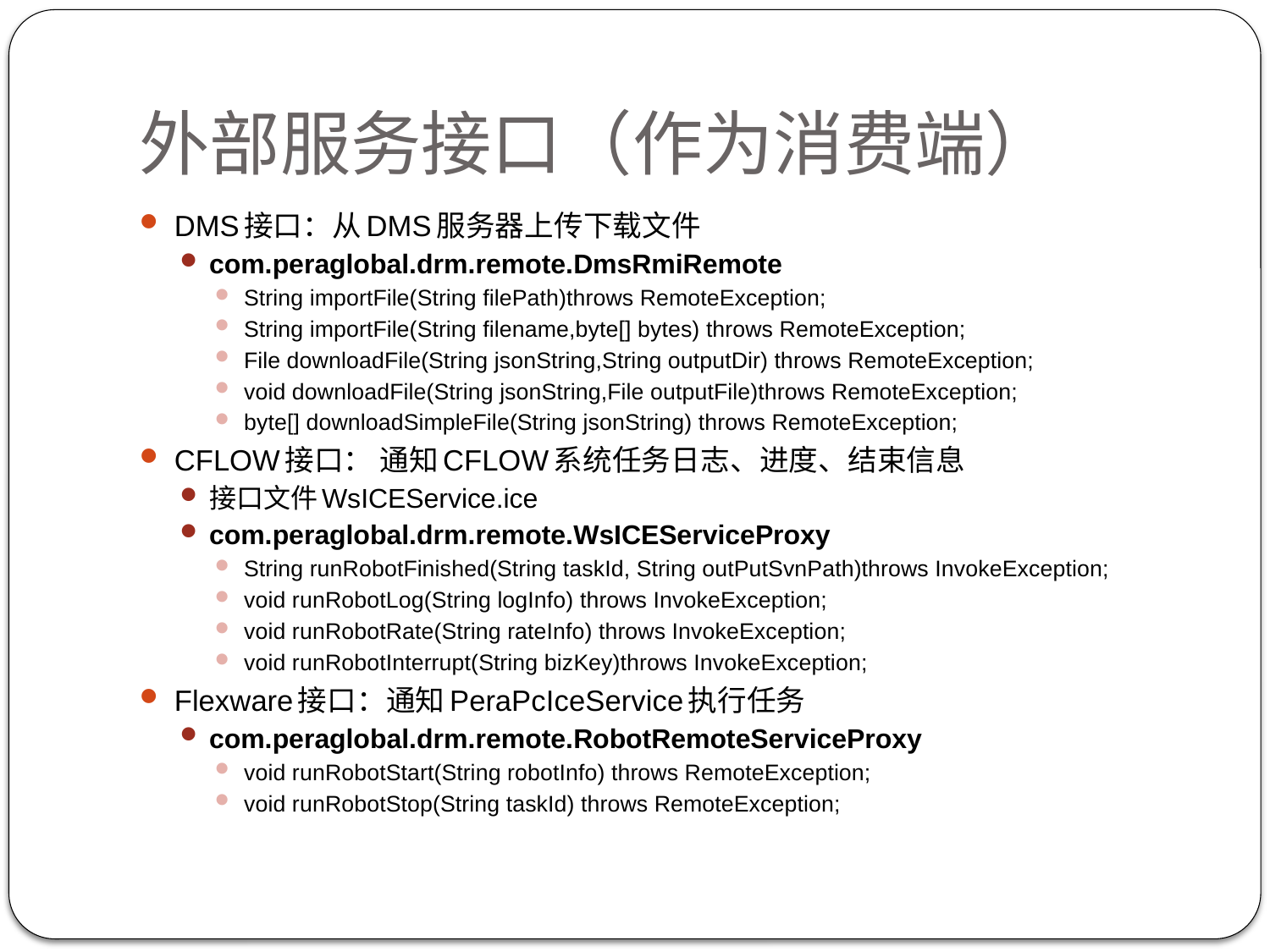

# 外部服务接口（作为消费端）
DMS接口：从DMS服务器上传下载文件
com.peraglobal.drm.remote.DmsRmiRemote
String importFile(String filePath)throws RemoteException;
String importFile(String filename,byte[] bytes) throws RemoteException;
File downloadFile(String jsonString,String outputDir) throws RemoteException;
void downloadFile(String jsonString,File outputFile)throws RemoteException;
byte[] downloadSimpleFile(String jsonString) throws RemoteException;
CFLOW接口： 通知CFLOW系统任务日志、进度、结束信息
接口文件WsICEService.ice
com.peraglobal.drm.remote.WsICEServiceProxy
String runRobotFinished(String taskId, String outPutSvnPath)throws InvokeException;
void runRobotLog(String logInfo) throws InvokeException;
void runRobotRate(String rateInfo) throws InvokeException;
void runRobotInterrupt(String bizKey)throws InvokeException;
Flexware接口：通知PeraPcIceService执行任务
com.peraglobal.drm.remote.RobotRemoteServiceProxy
void runRobotStart(String robotInfo) throws RemoteException;
void runRobotStop(String taskId) throws RemoteException;